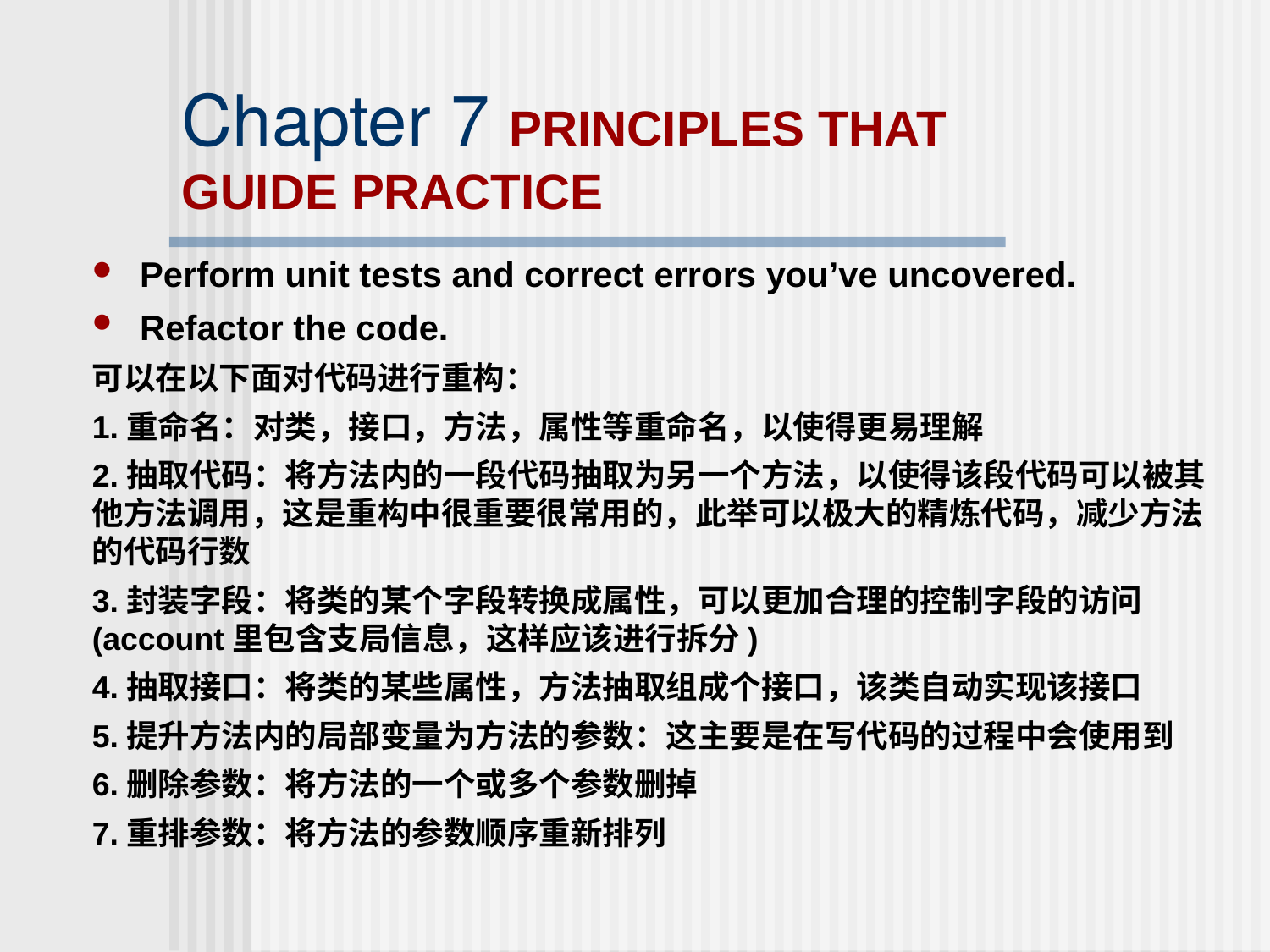

# Chapter 7 PRINCIPLES THAT GUIDE PRACTICE
Perform unit tests and correct errors you’ve uncovered.
Refactor the code.
可以在以下面对代码进行重构：
1.重命名：对类，接口，方法，属性等重命名，以使得更易理解
2.抽取代码：将方法内的一段代码抽取为另一个方法，以使得该段代码可以被其他方法调用，这是重构中很重要很常用的，此举可以极大的精炼代码，减少方法的代码行数
3.封装字段：将类的某个字段转换成属性，可以更加合理的控制字段的访问(account里包含支局信息，这样应该进行拆分)
4.抽取接口：将类的某些属性，方法抽取组成个接口，该类自动实现该接口
5.提升方法内的局部变量为方法的参数：这主要是在写代码的过程中会使用到
6.删除参数：将方法的一个或多个参数删掉
7.重排参数：将方法的参数顺序重新排列
19